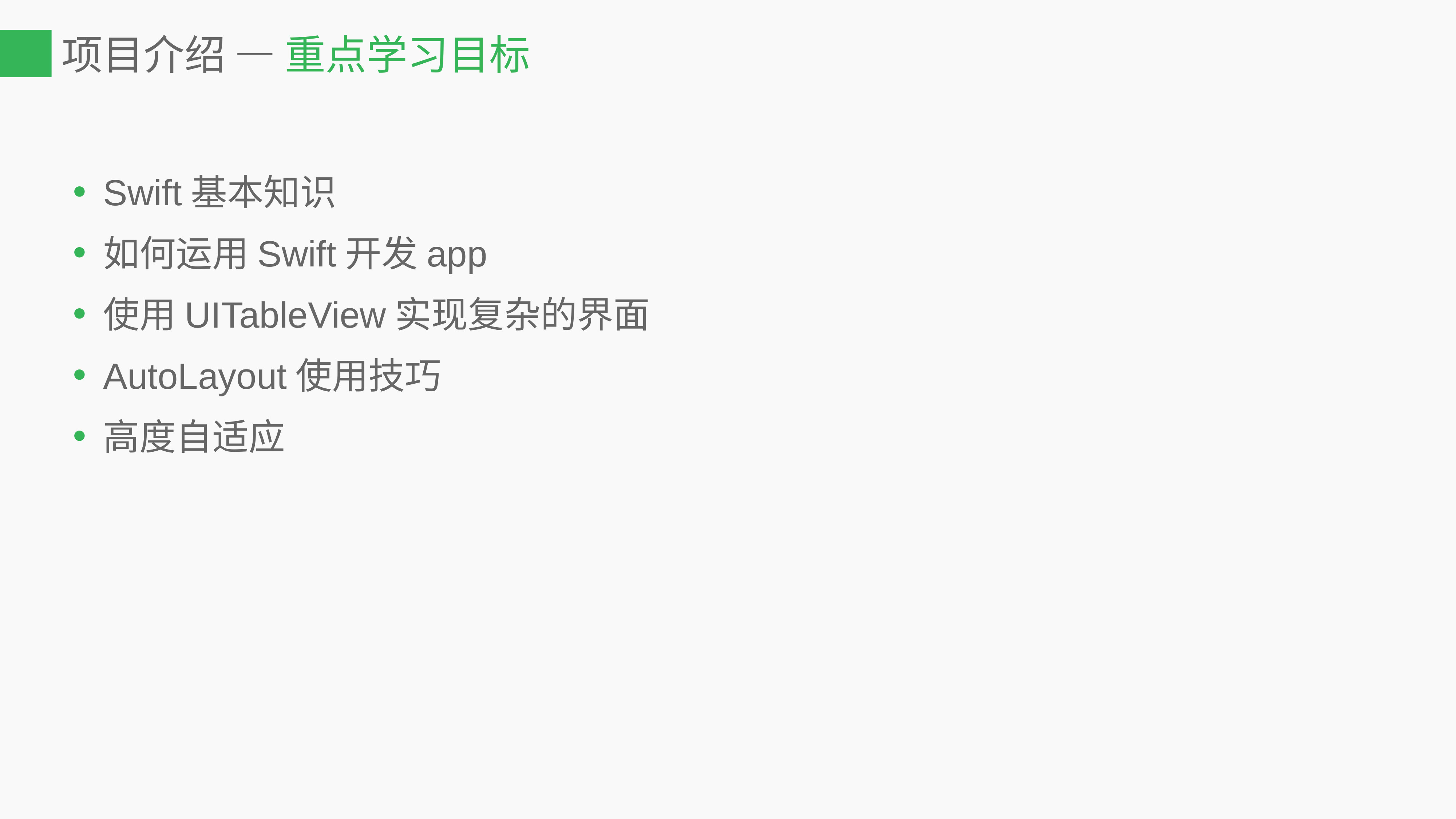

# 项目介绍 — 重点学习目标
Swift基本知识
如何运用Swift开发app
使用UITableView实现复杂的界面
AutoLayout使用技巧
高度自适应